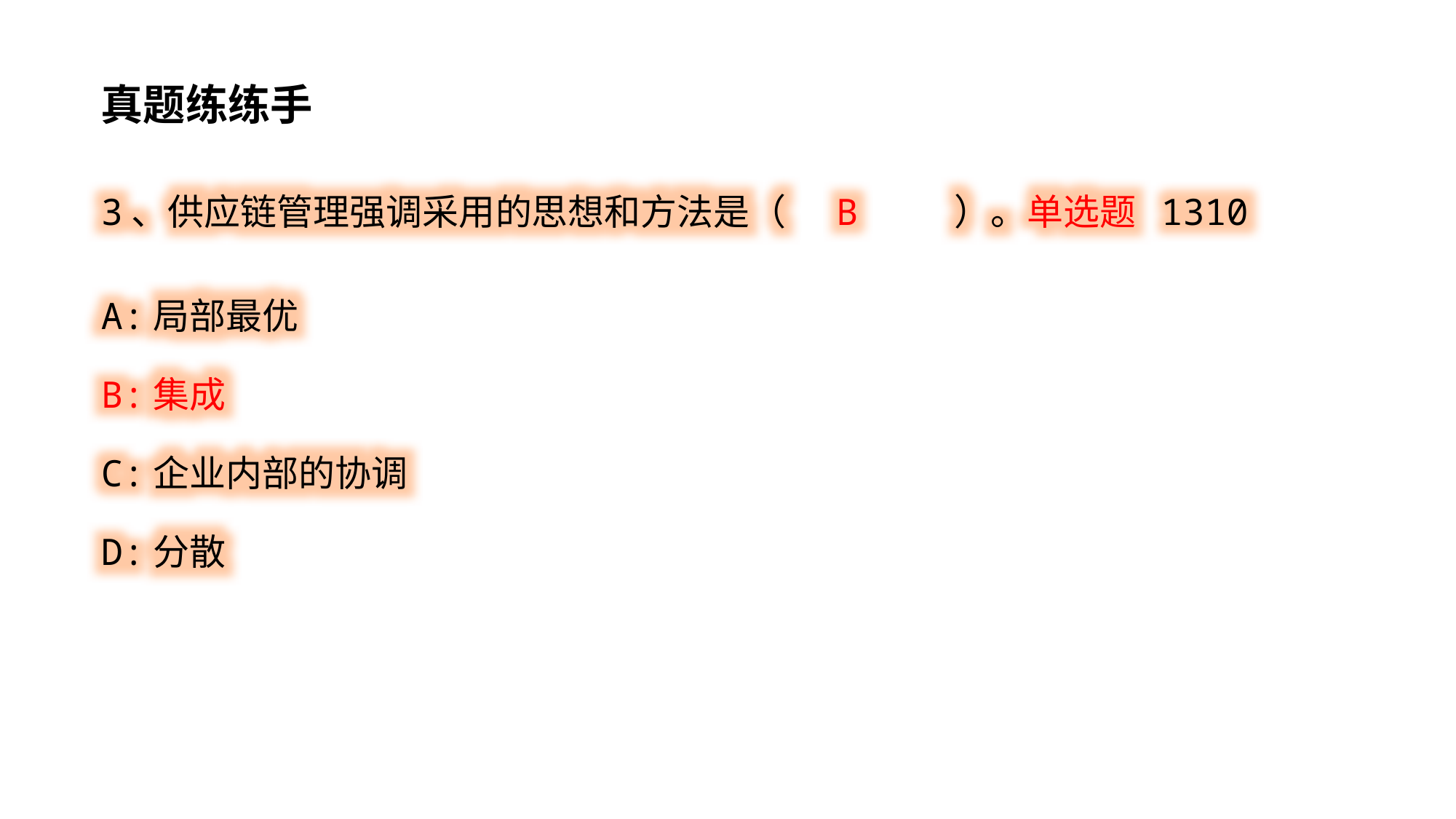

真题练练手
3、供应链管理强调采用的思想和方法是（     B    ）。单选题  1310

A:局部最优

B:集成

C:企业内部的协调

D:分散